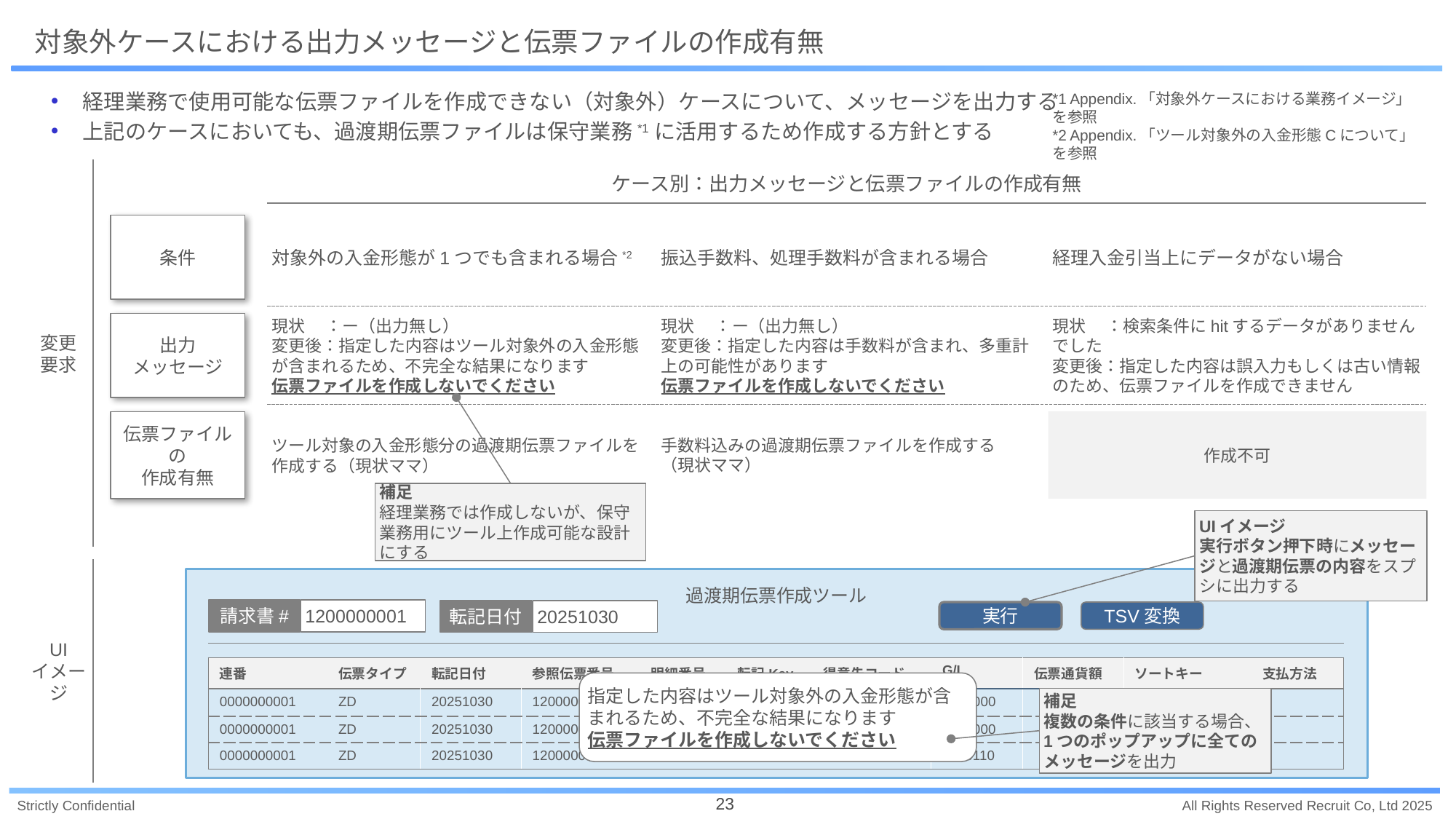

# 対象外ケースにおける出力メッセージと伝票ファイルの作成有無
経理業務で使用可能な伝票ファイルを作成できない（対象外）ケースについて、メッセージを出力する
上記のケースにおいても、過渡期伝票ファイルは保守業務*1に活用するため作成する方針とする
*1 Appendix.「対象外ケースにおける業務イメージ」を参照
*2 Appendix.「ツール対象外の入金形態Cについて」を参照
変更
要求
ケース別：出力メッセージと伝票ファイルの作成有無
条件
対象外の入金形態が1つでも含まれる場合*2
振込手数料、処理手数料が含まれる場合
経理入金引当上にデータがない場合
出力
メッセージ
現状　 ：ー（出力無し）
変更後：指定した内容はツール対象外の入金形態が含まれるため、不完全な結果になります
伝票ファイルを作成しないでください
現状　 ：ー（出力無し）
変更後：指定した内容は手数料が含まれ、多重計上の可能性があります
伝票ファイルを作成しないでください
現状　 ：検索条件にhitするデータがありませんでした
変更後：指定した内容は誤入力もしくは古い情報のため、伝票ファイルを作成できません
手数料込みの過渡期伝票ファイルを作成する
（現状ママ）
作成不可
伝票ファイルの
作成有無
ツール対象の入金形態分の過渡期伝票ファイルを
作成する（現状ママ）
補足
経理業務では作成しないが、保守業務用にツール上作成可能な設計にする
UIイメージ
実行ボタン押下時にメッセージと過渡期伝票の内容をスプシに出力する
UI
イメージ
過渡期伝票作成ツール
請求書#
1200000001
転記日付
20251030
実行
TSV変換
| 連番 | 伝票タイプ | 転記日付 | 参照伝票番号 | 明細番号 | 転記Key | 得意先コード | G/L | 伝票通貨額 | ソートキー | 支払方法 |
| --- | --- | --- | --- | --- | --- | --- | --- | --- | --- | --- |
| 0000000001 | ZD | 20251030 | 1200000001 | 001 | 07 | 1234567001 | 1300000 | 1,000 | S0000001\*01 | T |
| 0000000001 | ZD | 20251030 | 1200000001 | 002 | 07 | 1234567001 | 1300000 | 500 | S0000001\*02 | T |
| 0000000001 | ZD | 20251030 | 1200000001 | 003 | 50 |  | 5910110 | 1,500 |  |  |
指定した内容はツール対象外の入金形態が含まれるため、不完全な結果になります
伝票ファイルを作成しないでください
補足
複数の条件に該当する場合、1つのポップアップに全てのメッセージを出力
23